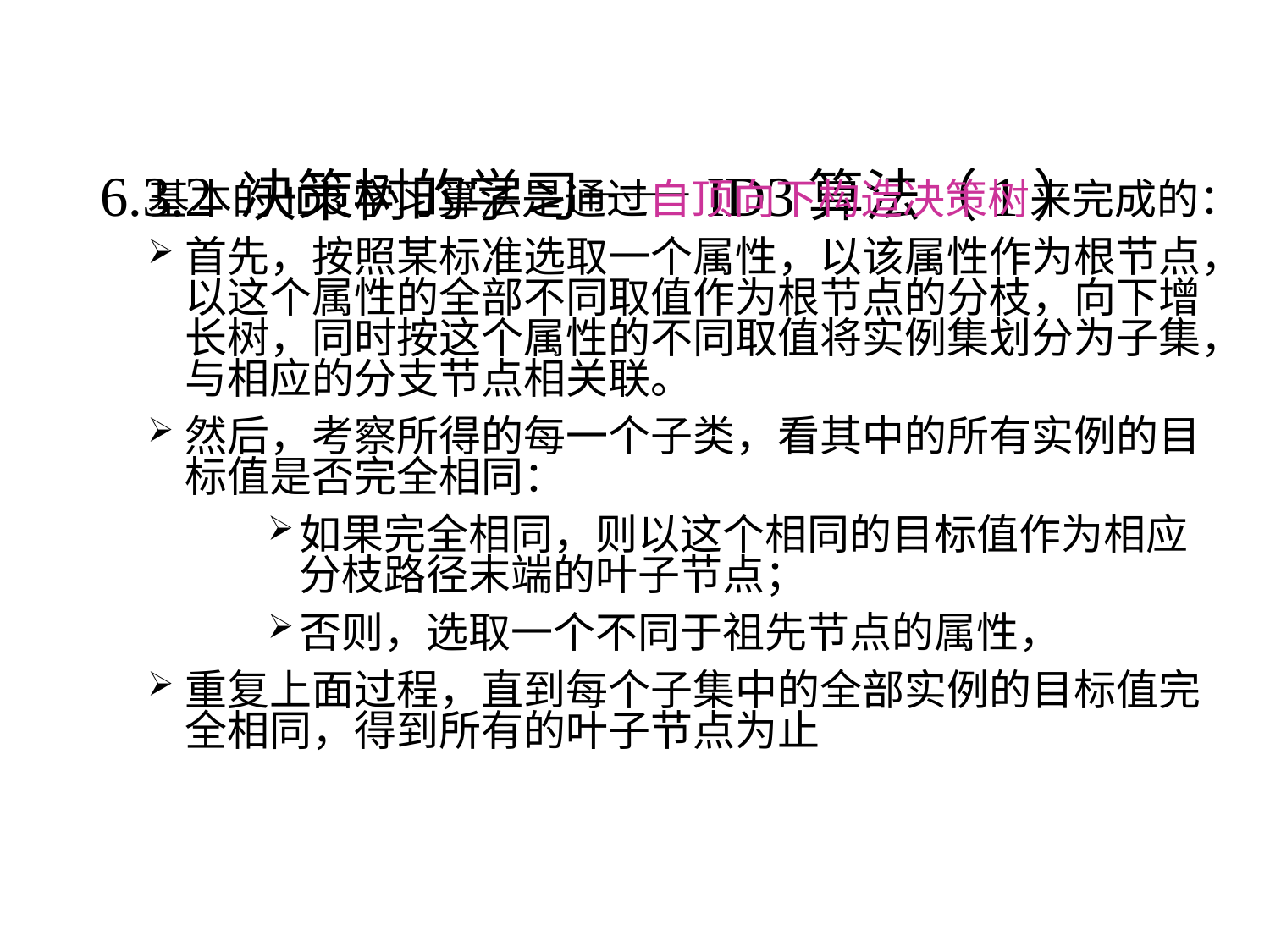

# 6.3.2 决策树的学习——ID3算法（1）
基本的ID3学习算法是通过自顶向下构造决策树来完成的：
首先，按照某标准选取一个属性，以该属性作为根节点，以这个属性的全部不同取值作为根节点的分枝，向下增长树，同时按这个属性的不同取值将实例集划分为子集，与相应的分支节点相关联。
然后，考察所得的每一个子类，看其中的所有实例的目标值是否完全相同：
如果完全相同，则以这个相同的目标值作为相应分枝路径末端的叶子节点；
否则，选取一个不同于祖先节点的属性，
重复上面过程，直到每个子集中的全部实例的目标值完全相同，得到所有的叶子节点为止